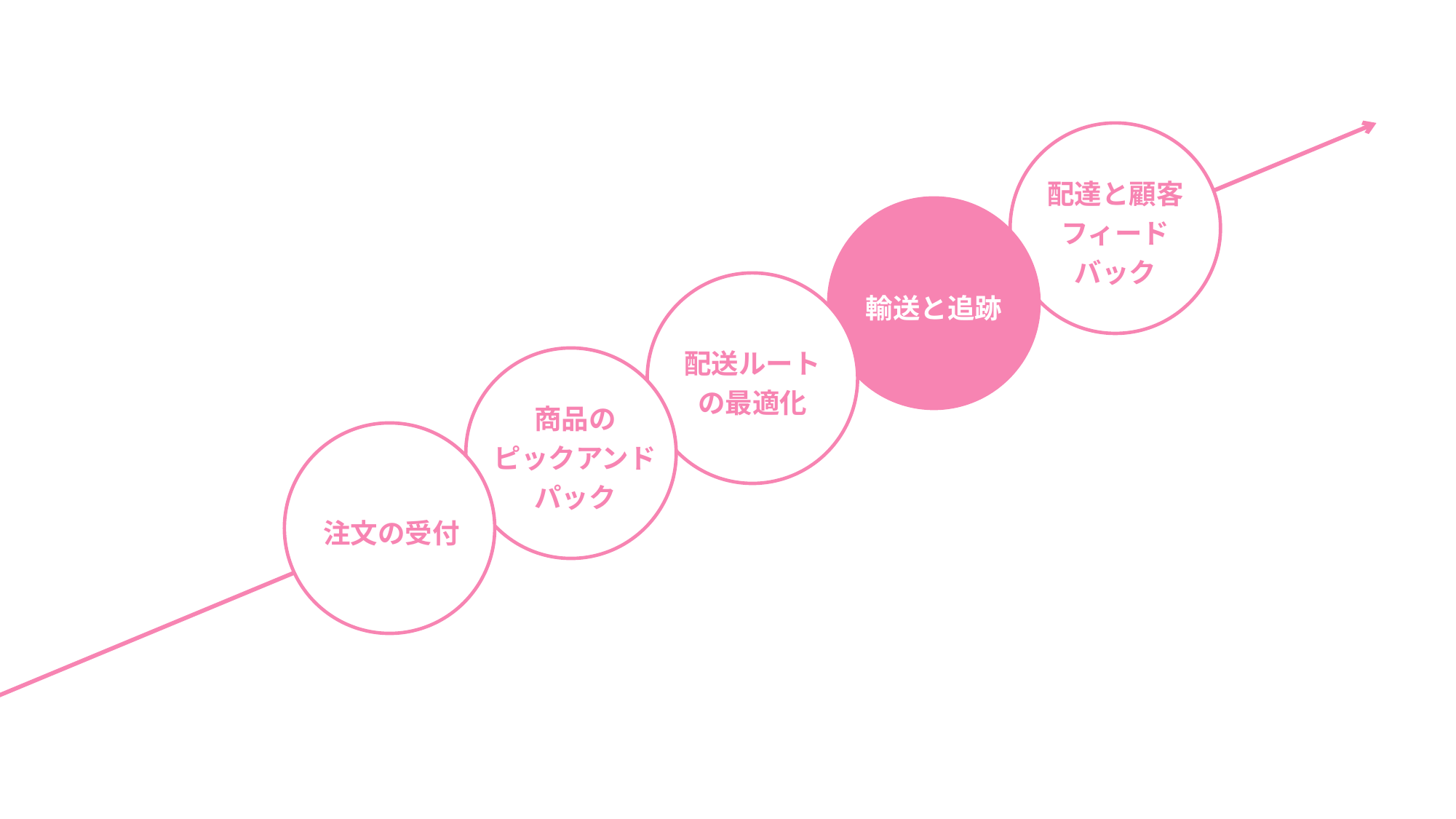

配達と顧客フィード
バック

輸送と追跡
配送ルート
の最適化

商品の
ピックアンドパック

注文の受付